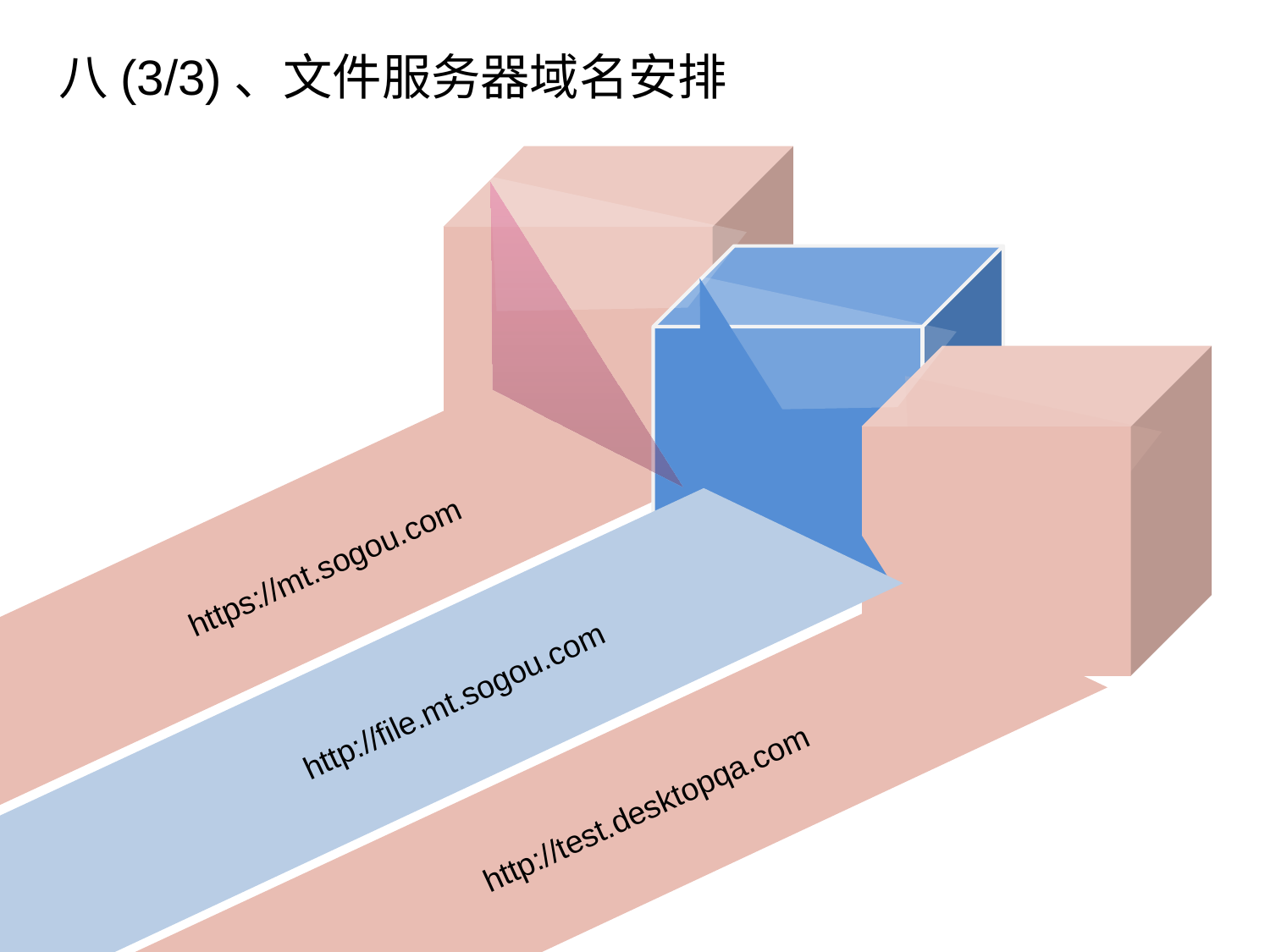

八(3/3)、文件服务器域名安排

点击添加文本

点击添加文本

https://mt.sogou.com
点击添加文本

http://file.mt.sogou.com

点击添加文本
http://test.desktopqa.com